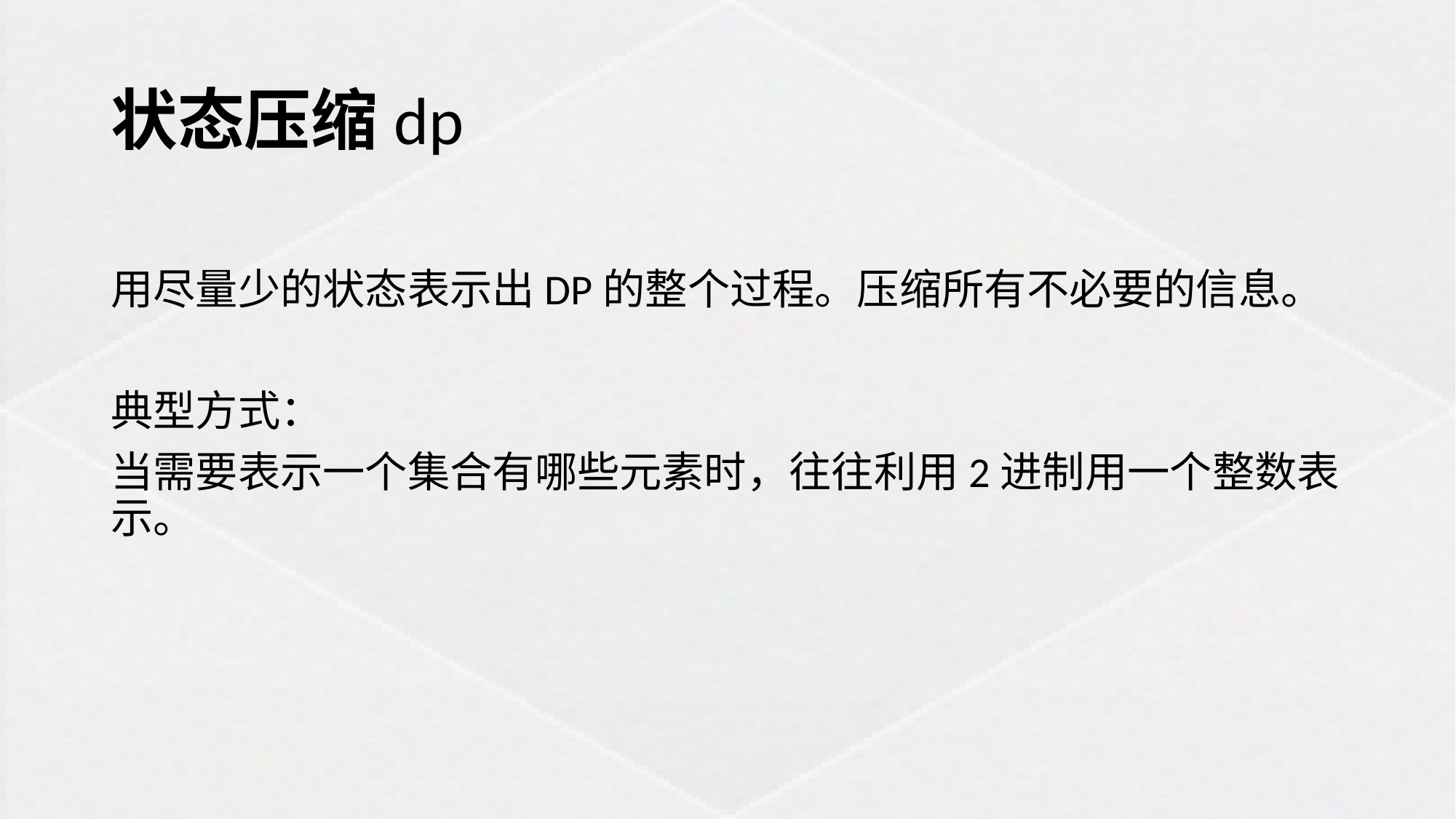

# 状态压缩dp
用尽量少的状态表示出DP的整个过程。压缩所有不必要的信息。

典型方式：
当需要表示一个集合有哪些元素时，往往利用2进制用一个整数表示。